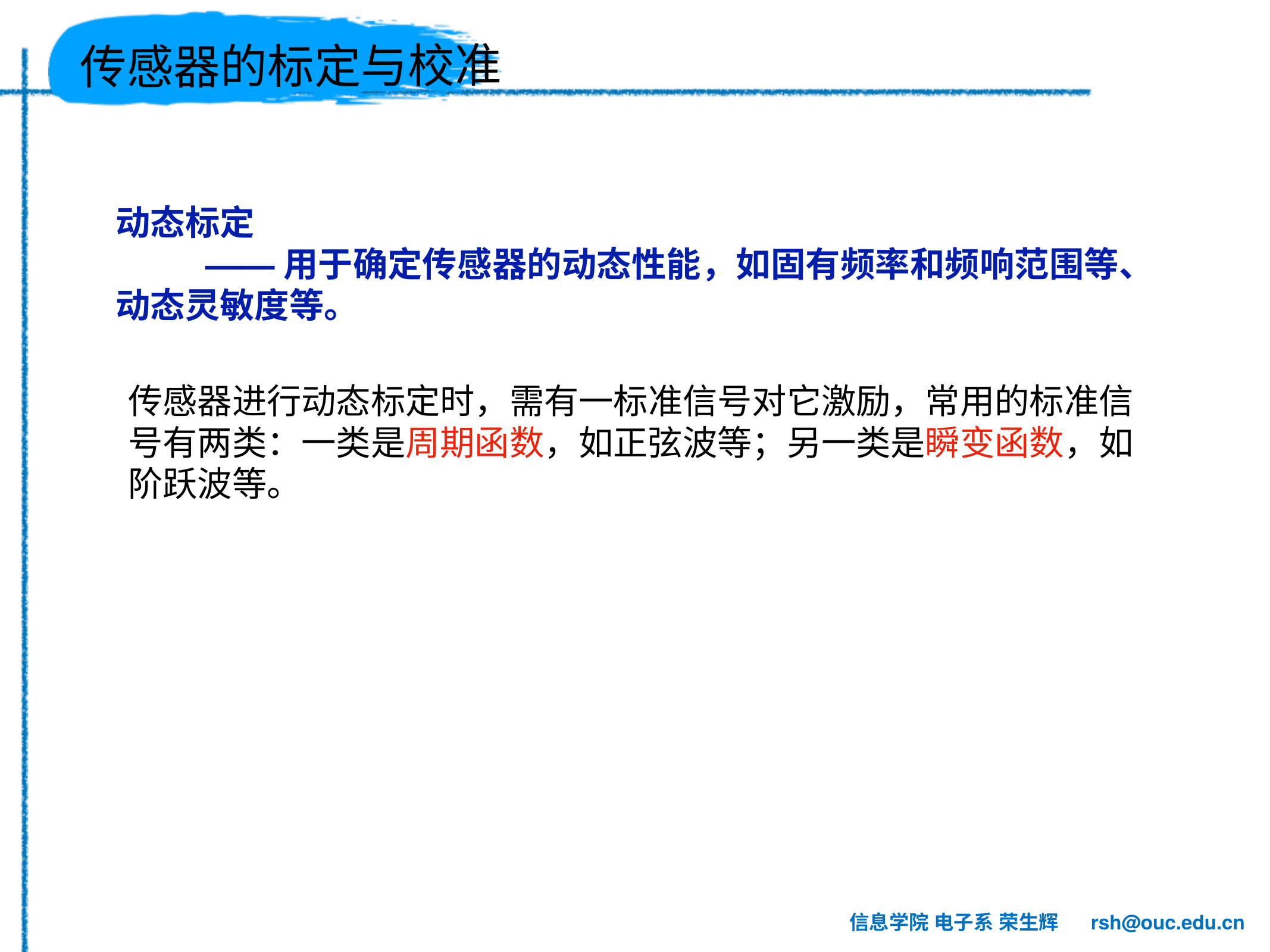

# 传感器的标定与校准
动态标定
	——用于确定传感器的动态性能，如固有频率和频响范围等、动态灵敏度等。
传感器进行动态标定时，需有一标准信号对它激励，常用的标准信号有两类：一类是周期函数，如正弦波等；另一类是瞬变函数，如阶跃波等。